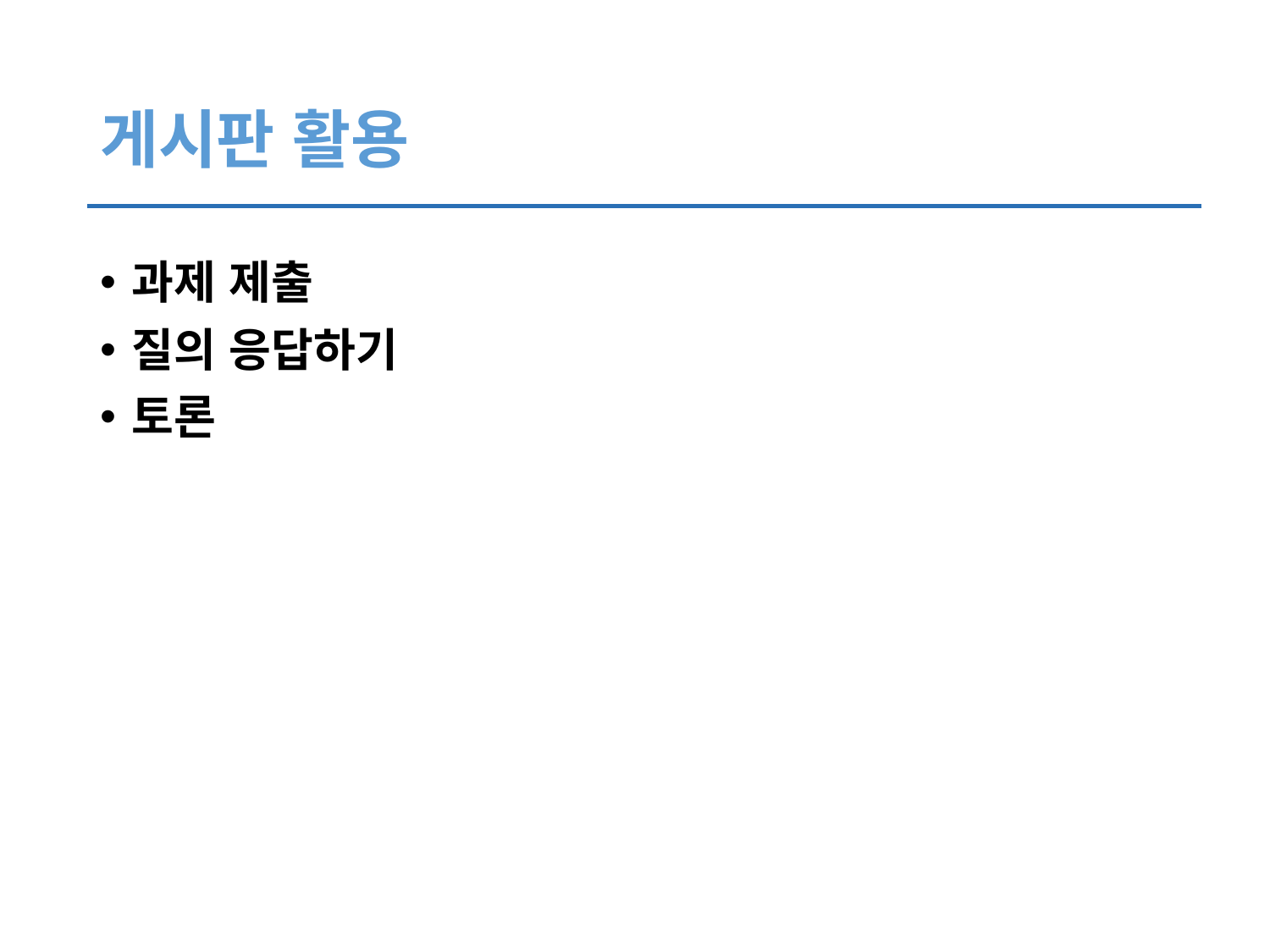

# 게시판 활용
과제 제출
질의 응답하기
토론